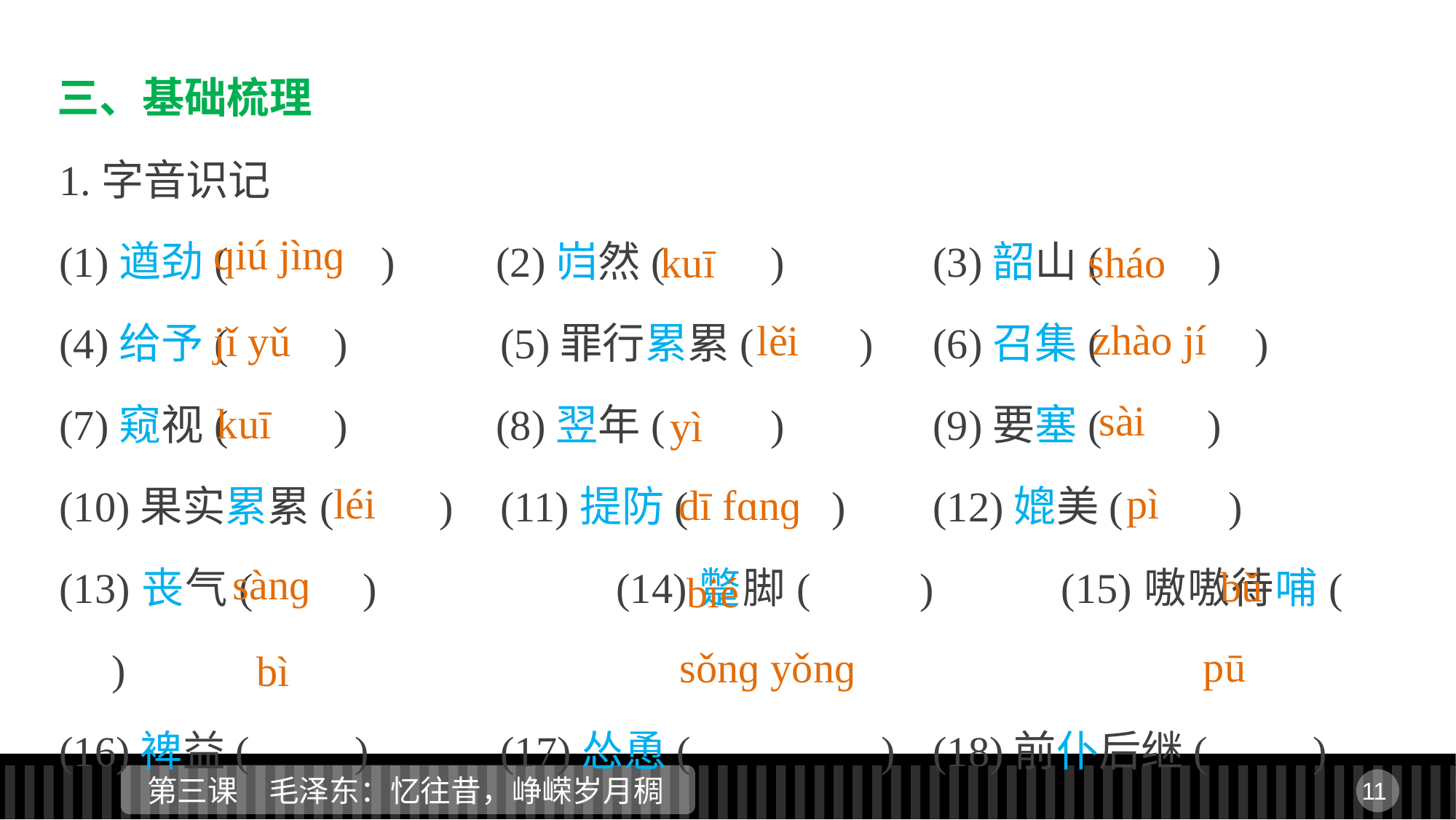

三、基础梳理
1.字音识记
(1)遒劲(　　     )	(2)岿然(　　)		(3)韶山(　　)
(4)给予(　　)		 (5)罪行累累(　　)  	(6)召集(　　     )
(7)窥视(　　)  		(8)翌年(　　)		(9)要塞(　　)
(10)果实累累(　　)	 (11)提防(　　    )  	(12)媲美(　　)
(13)丧气(　　)  		(14)蹩脚(　　)		(15)嗷嗷待哺(　　)
(16)裨益(　　)		 (17)怂恿(　　         )	(18)前仆后继(　　)
qiú jìnɡ
kuī
sháo
zhào jí
lěi
jǐ yǔ
sài
kuī
yì
léi
pì
dī fɑnɡ
sànɡ
bǔ
bié
pū
sǒnɡ yǒnɡ
bì